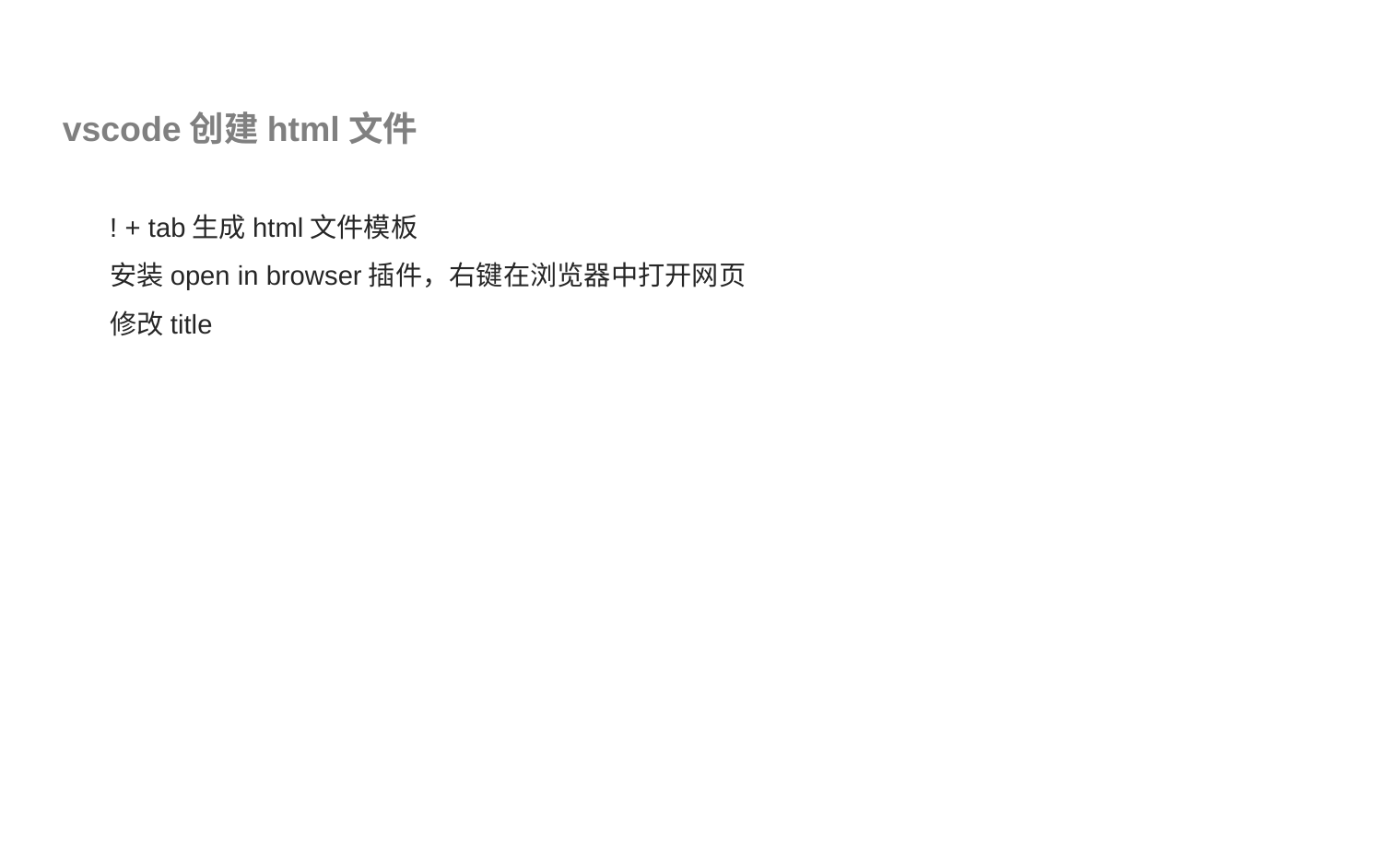

vscode创建html文件
! + tab生成html文件模板
安装open in browser插件，右键在浏览器中打开网页
修改title